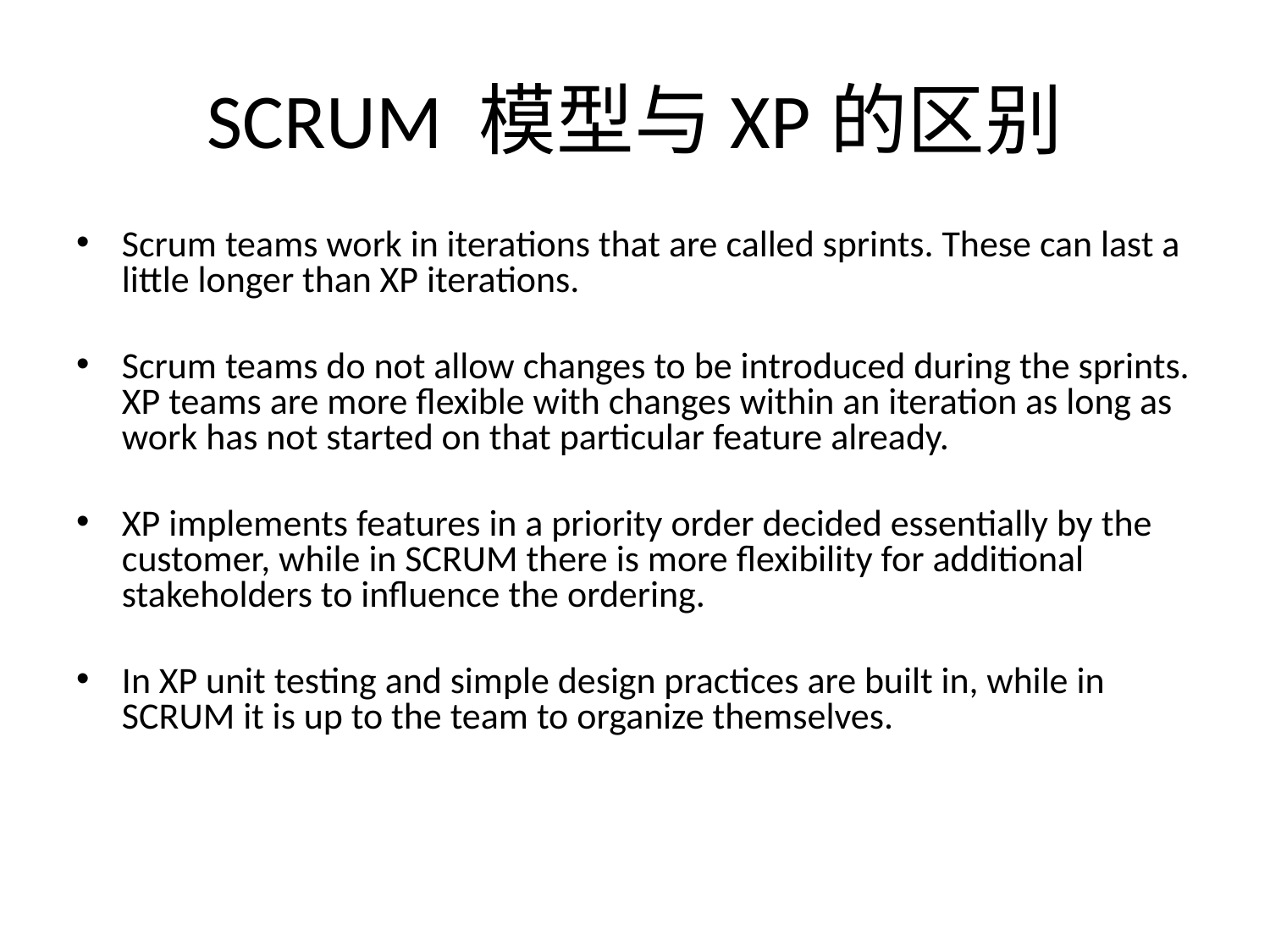

# SCRUM 模型与XP的区别
Scrum teams work in iterations that are called sprints. These can last a little longer than XP iterations.

Scrum teams do not allow changes to be introduced during the sprints. XP teams are more flexible with changes within an iteration as long as work has not started on that particular feature already.

XP implements features in a priority order decided essentially by the customer, while in SCRUM there is more flexibility for additional stakeholders to influence the ordering.

In XP unit testing and simple design practices are built in, while in SCRUM it is up to the team to organize themselves.